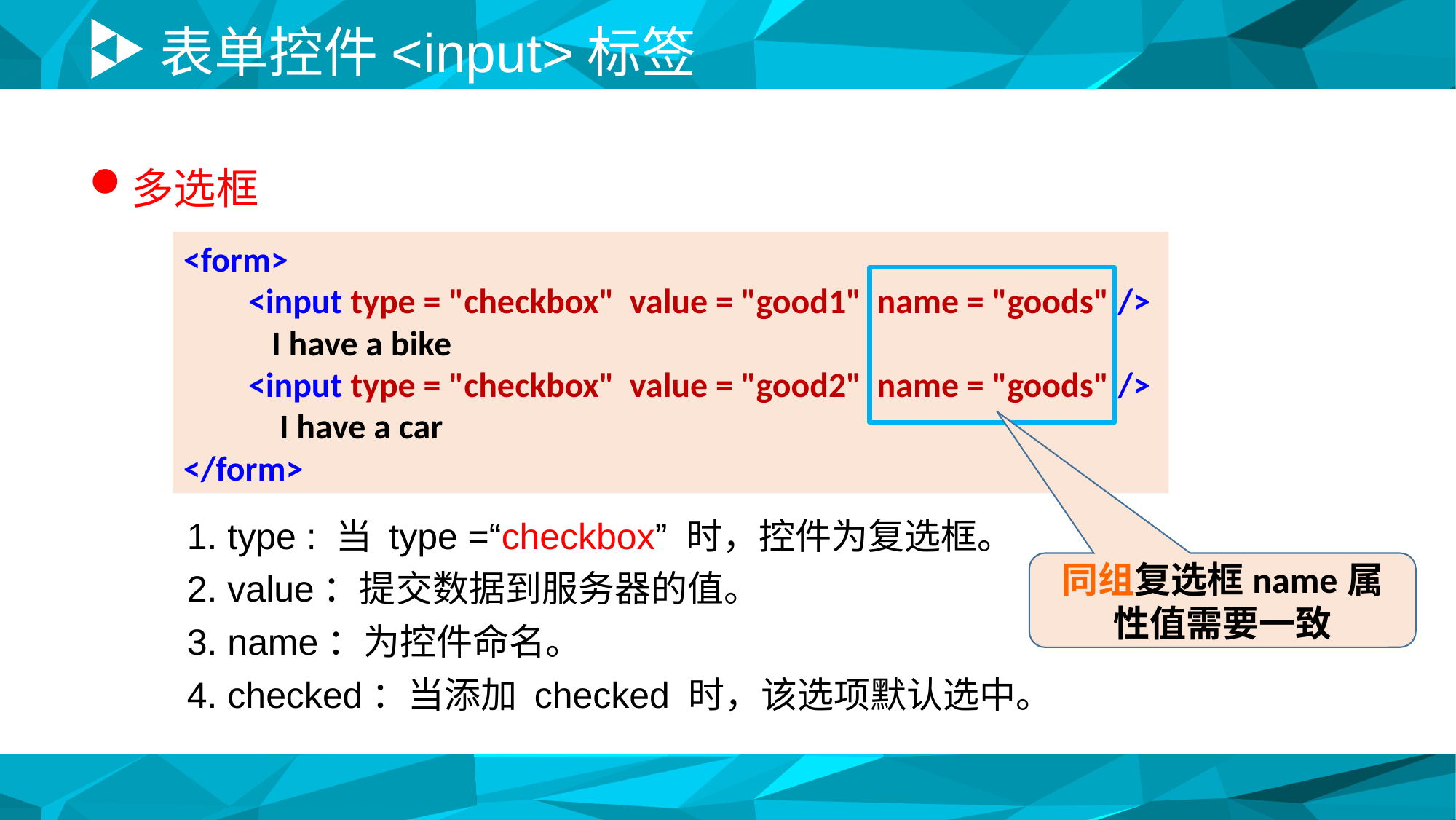

# 表单控件<input>标签
多选框
<form>
<input type = "checkbox"  value = "good1"  name = "goods" />    I have a bike
<input type = "checkbox"  value = "good2"  name = "goods" />     I have a car
</form>

1. type : 当 type =“checkbox” 时，控件为复选框。
2. value：提交数据到服务器的值。
3. name：为控件命名。
4. checked：当添加 checked 时，该选项默认选中。
同组复选框name属性值需要一致